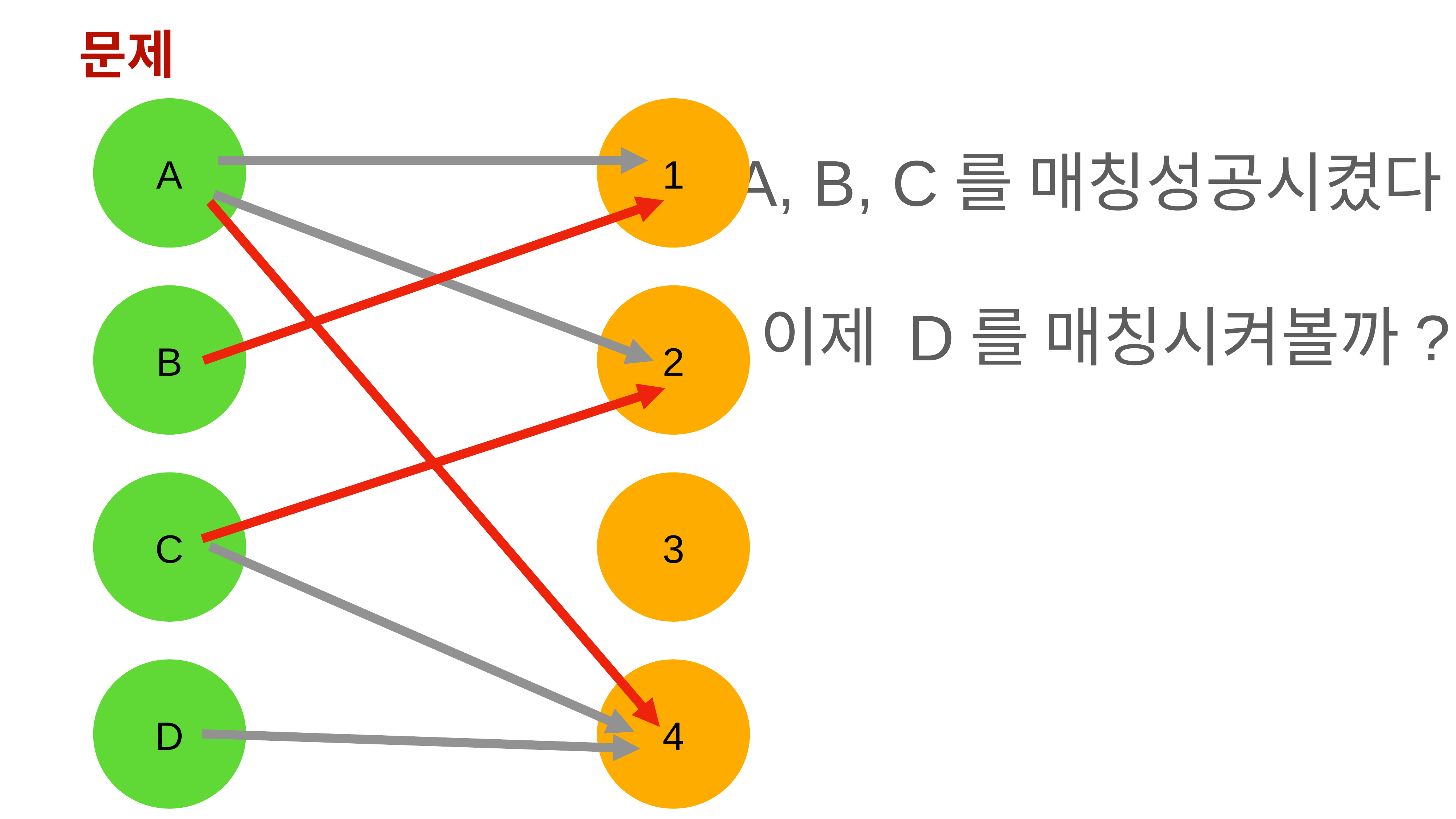

문제
A
1
A, B, C를 매칭성공시켰다.

이제 D를 매칭시켜볼까?

B
2

C
3

D
4